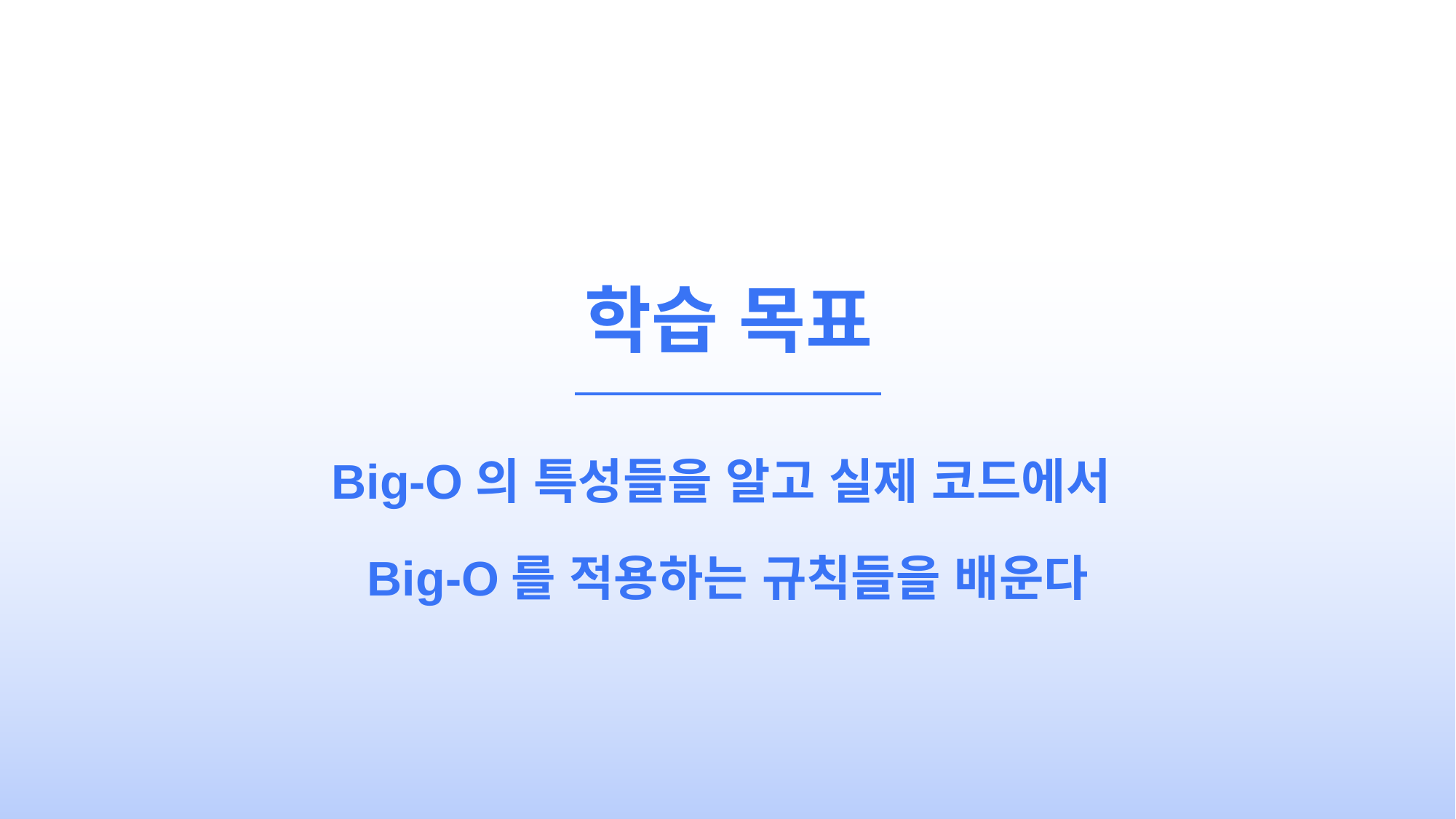

Big-O의 특성들을 알고 실제 코드에서
Big-O를 적용하는 규칙들을 배운다